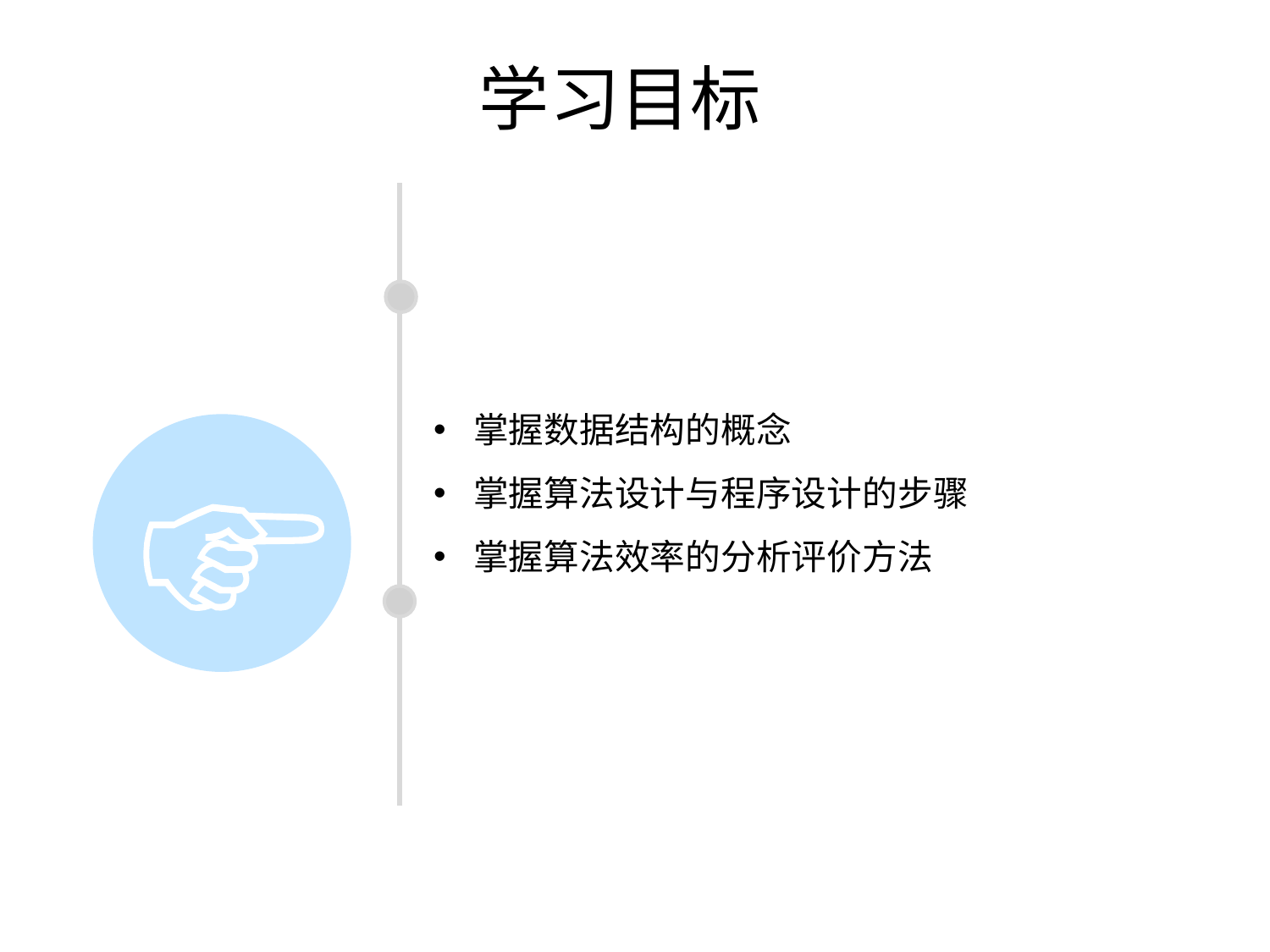

# 学习目标

掌握数据结构的概念
掌握算法设计与程序设计的步骤
掌握算法效率的分析评价方法